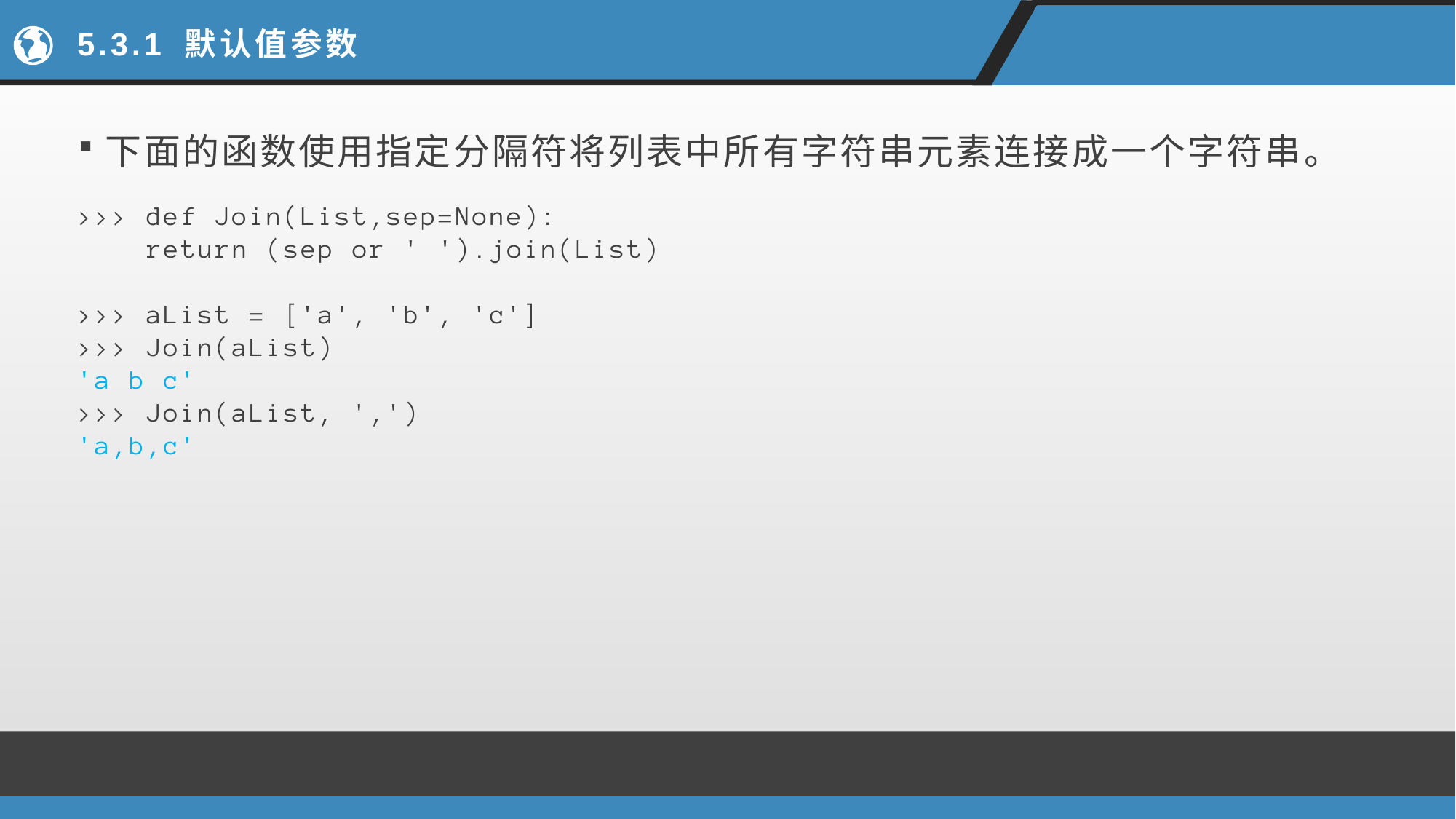

# 5.3.1 默认值参数

下面的函数使用指定分隔符将列表中所有字符串元素连接成一个字符串。

>>> def Join(List,sep=None):
    return (sep or ' ').join(List)

>>> aList = ['a', 'b', 'c']
>>> Join(aList)
'a b c'
>>> Join(aList, ',')
'a,b,c'